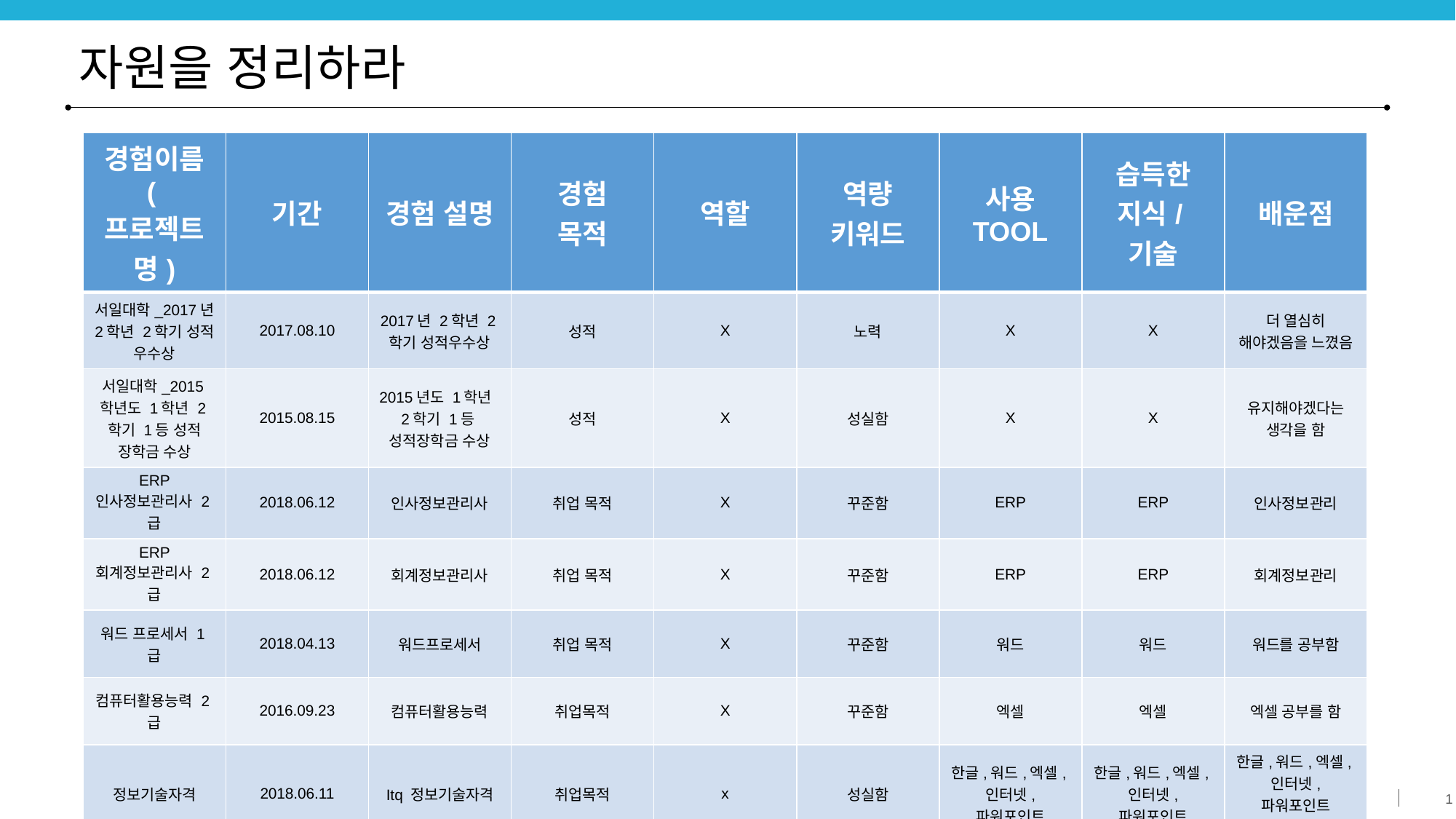

# 자원을 정리하라
| 경험이름 (프로젝트명) | 기간 | 경험 설명 | 경험 목적 | 역할 | 역량 키워드 | 사용 TOOL | 습득한 지식/기술 | 배운점 |
| --- | --- | --- | --- | --- | --- | --- | --- | --- |
| 서일대학\_2017년 2학년 2학기 성적 우수상 | 2017.08.10 | 2017년 2학년 2학기 성적우수상 | 성적 | X | 노력 | X | X | 더 열심히 해야겠음을 느꼈음 |
| 서일대학\_2015학년도 1학년 2학기 1등 성적 장학금 수상 | 2015.08.15 | 2015년도 1학년 2학기 1등 성적장학금 수상 | 성적 | X | 성실함 | X | X | 유지해야겠다는 생각을 함 |
| ERP 인사정보관리사 2급 | 2018.06.12 | 인사정보관리사 | 취업 목적 | X | 꾸준함 | ERP | ERP | 인사정보관리 |
| ERP 회계정보관리사 2급 | 2018.06.12 | 회계정보관리사 | 취업 목적 | X | 꾸준함 | ERP | ERP | 회계정보관리 |
| 워드 프로세서 1급 | 2018.04.13 | 워드프로세서 | 취업 목적 | X | 꾸준함 | 워드 | 워드 | 워드를 공부함 |
| 컴퓨터활용능력 2급 | 2016.09.23 | 컴퓨터활용능력 | 취업목적 | X | 꾸준함 | 엑셀 | 엑셀 | 엑셀 공부를 함 |
| 정보기술자격 | 2018.06.11 | Itq 정보기술자격 | 취업목적 | x | 성실함 | 한글,워드,엑셀,인터넷, 파워포인트 | 한글,워드,엑셀,인터넷, 파워포인트 | 한글,워드,엑셀,인터넷, 파워포인트 공부함 |
| 자동차 2종 자동 면허 | 2019.03.21 | 자동차운전면허2종 자동 | 취업목적 | X | x | 자동차 자동 | 자동차 자동 | 자동차 공부를 함 |